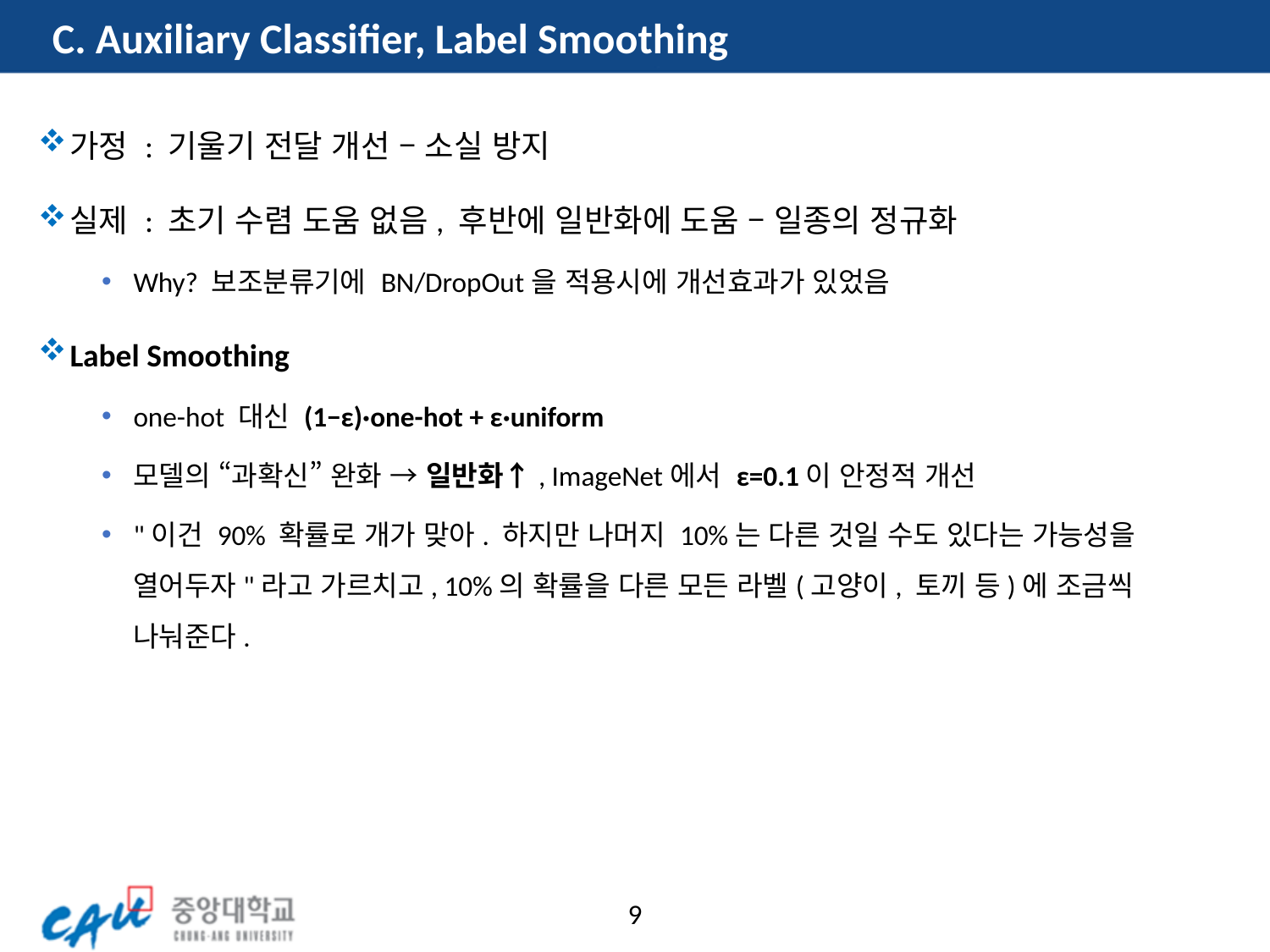

# C. Auxiliary Classifier, Label Smoothing
가정 : 기울기 전달 개선 – 소실 방지
실제 : 초기 수렴 도움 없음, 후반에 일반화에 도움 – 일종의 정규화
Why? 보조분류기에 BN/DropOut을 적용시에 개선효과가 있었음
Label Smoothing
one-hot 대신 (1−ε)·one-hot + ε·uniform
모델의 “과확신” 완화 → 일반화↑, ImageNet에서 ε=0.1이 안정적 개선
"이건 90% 확률로 개가 맞아. 하지만 나머지 10%는 다른 것일 수도 있다는 가능성을 열어두자"라고 가르치고, 10%의 확률을 다른 모든 라벨(고양이, 토끼 등)에 조금씩 나눠준다.